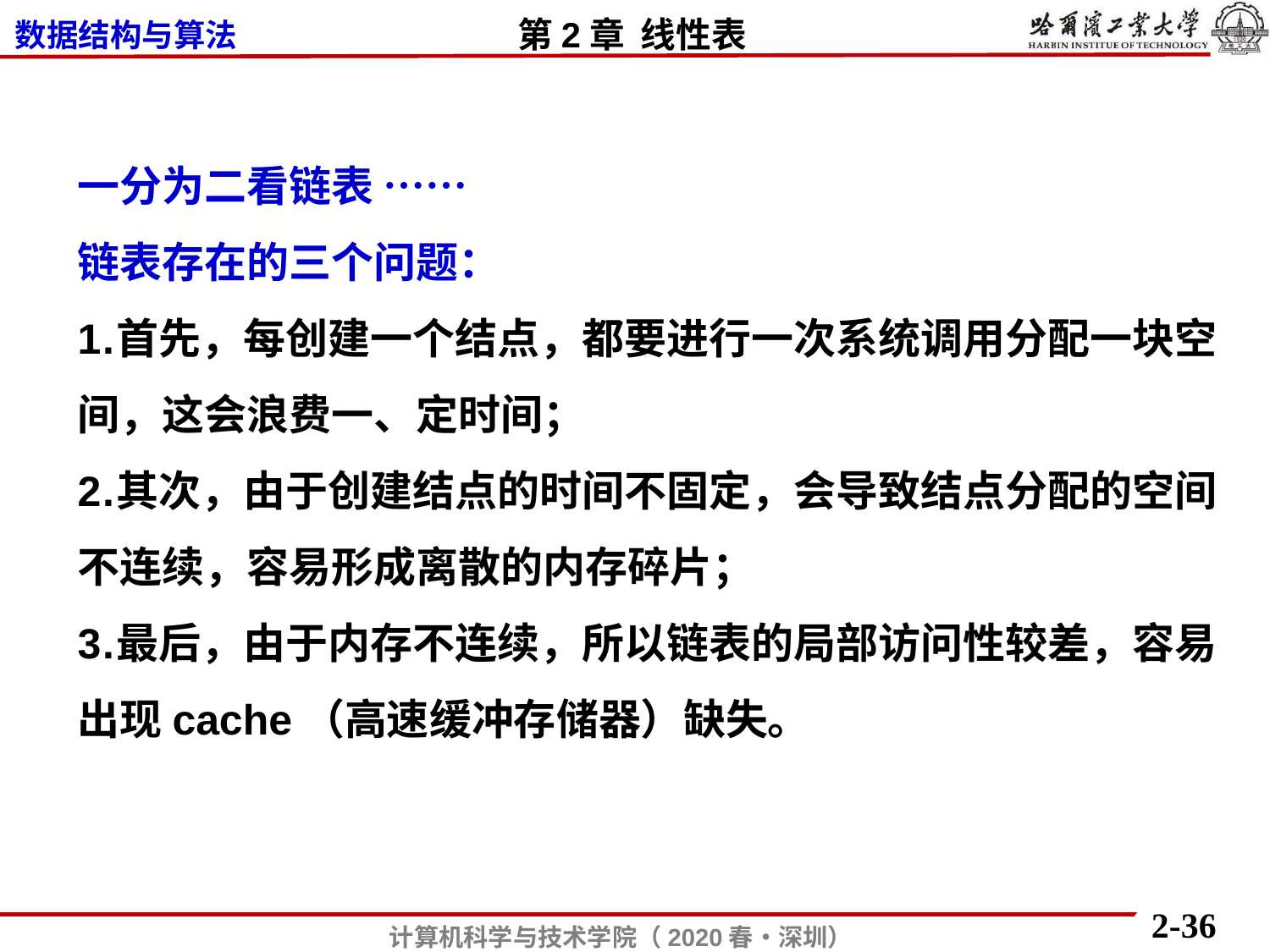

一分为二看链表 ……
链表存在的三个问题：
首先，每创建一个结点，都要进行一次系统调用分配一块空间，这会浪费一、定时间；
其次，由于创建结点的时间不固定，会导致结点分配的空间不连续，容易形成离散的内存碎片；
最后，由于内存不连续，所以链表的局部访问性较差，容易出现cache（高速缓冲存储器）缺失。